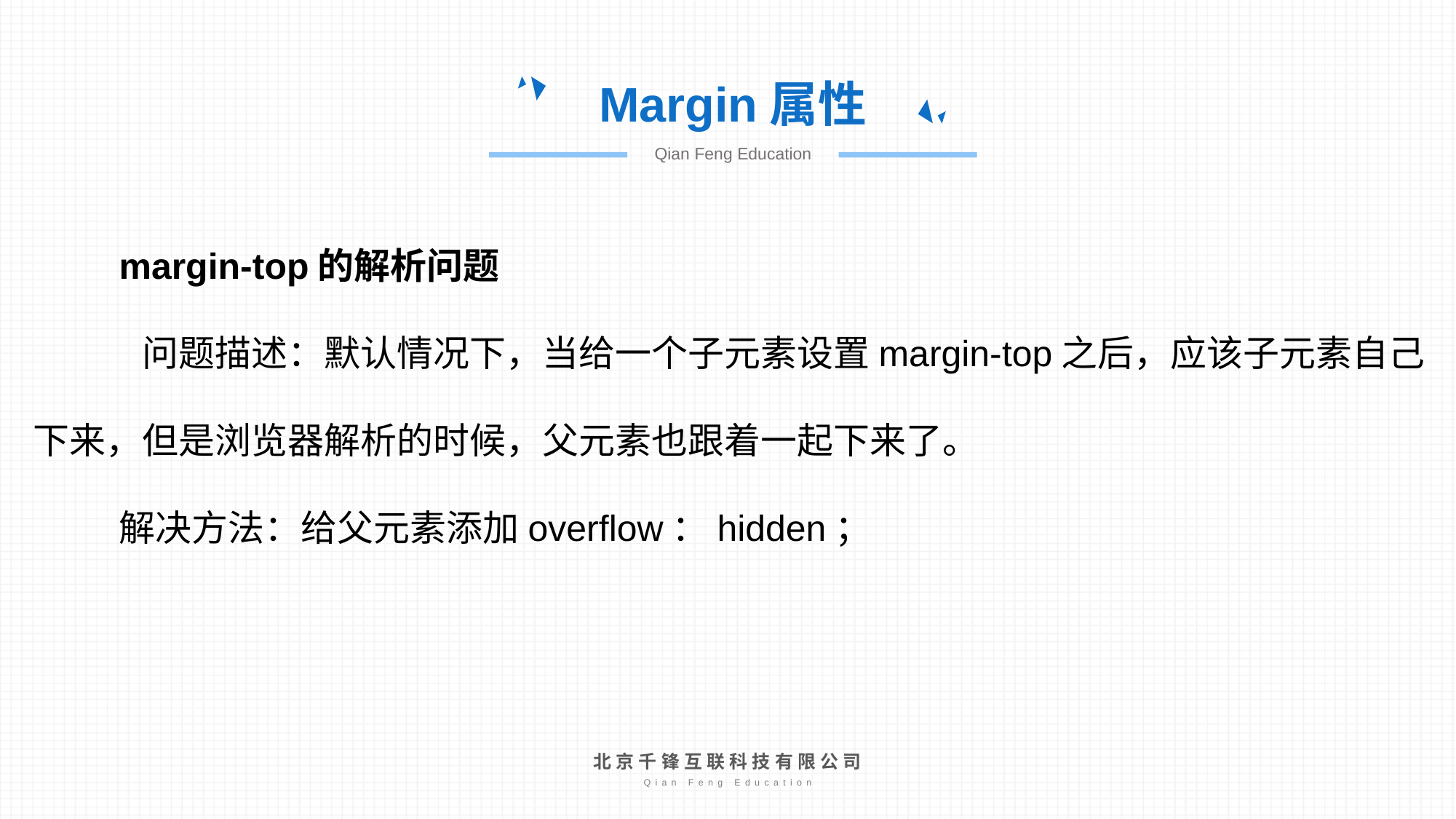

Margin属性

Qian Feng Education

margin-top的解析问题
	问题描述：默认情况下，当给一个子元素设置margin-top之后，应该子元素自己下来，但是浏览器解析的时候，父元素也跟着一起下来了。
解决方法：给父元素添加overflow：hidden；
北京千锋互联科技有限公司
Qian Feng Education